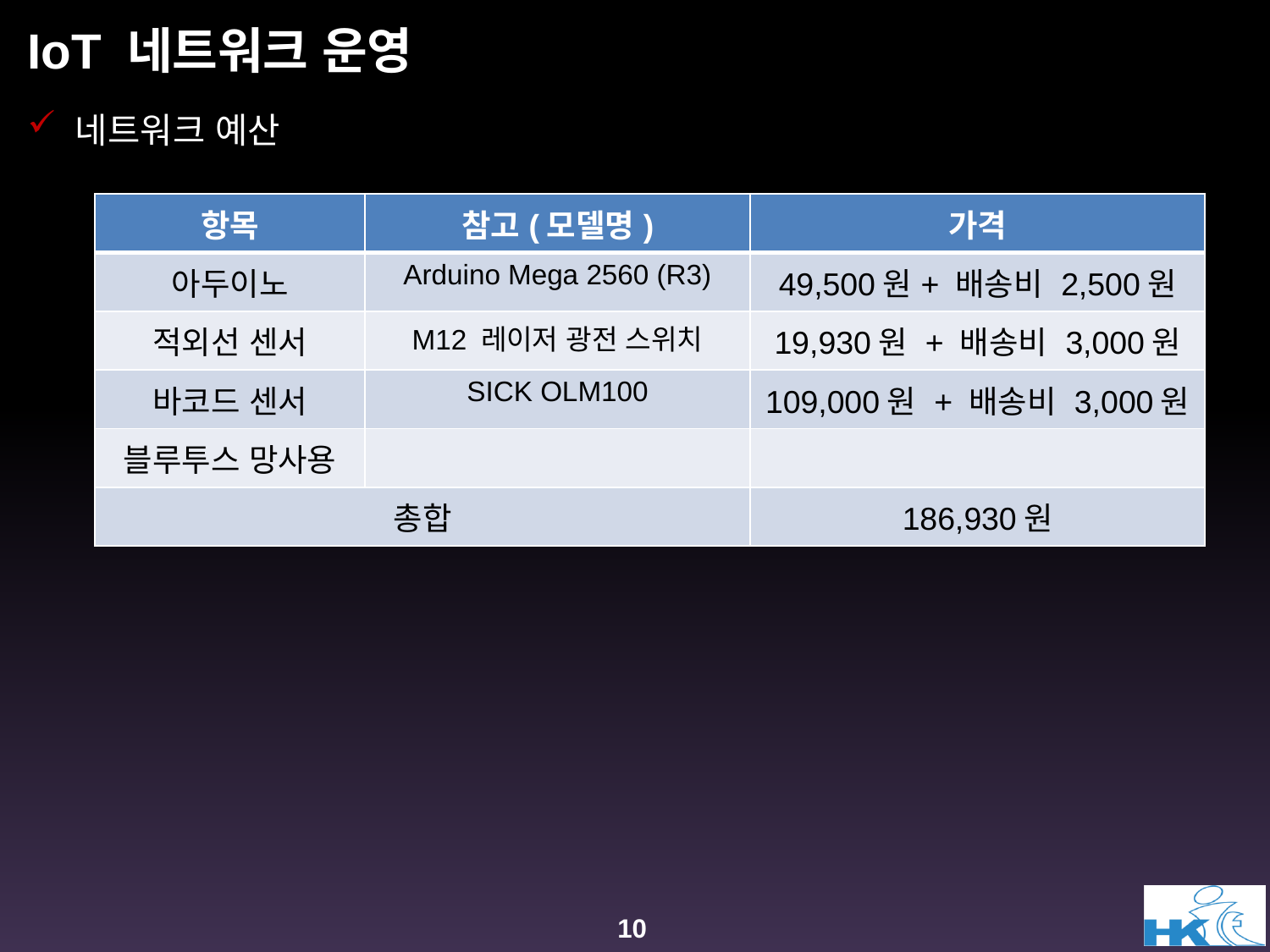

# IoT 네트워크 운영
네트워크 예산
| 항목 | 참고(모델명) | 가격 |
| --- | --- | --- |
| 아두이노 | Arduino Mega 2560 (R3) | 49,500원+ 배송비 2,500원 |
| 적외선 센서 | M12 레이저 광전 스위치 | 19,930원 + 배송비 3,000원 |
| 바코드 센서 | SICK OLM100 | 109,000원 + 배송비 3,000원 |
| 블루투스 망사용 |  |  |
| 총합 |  | 186,930원 |
10